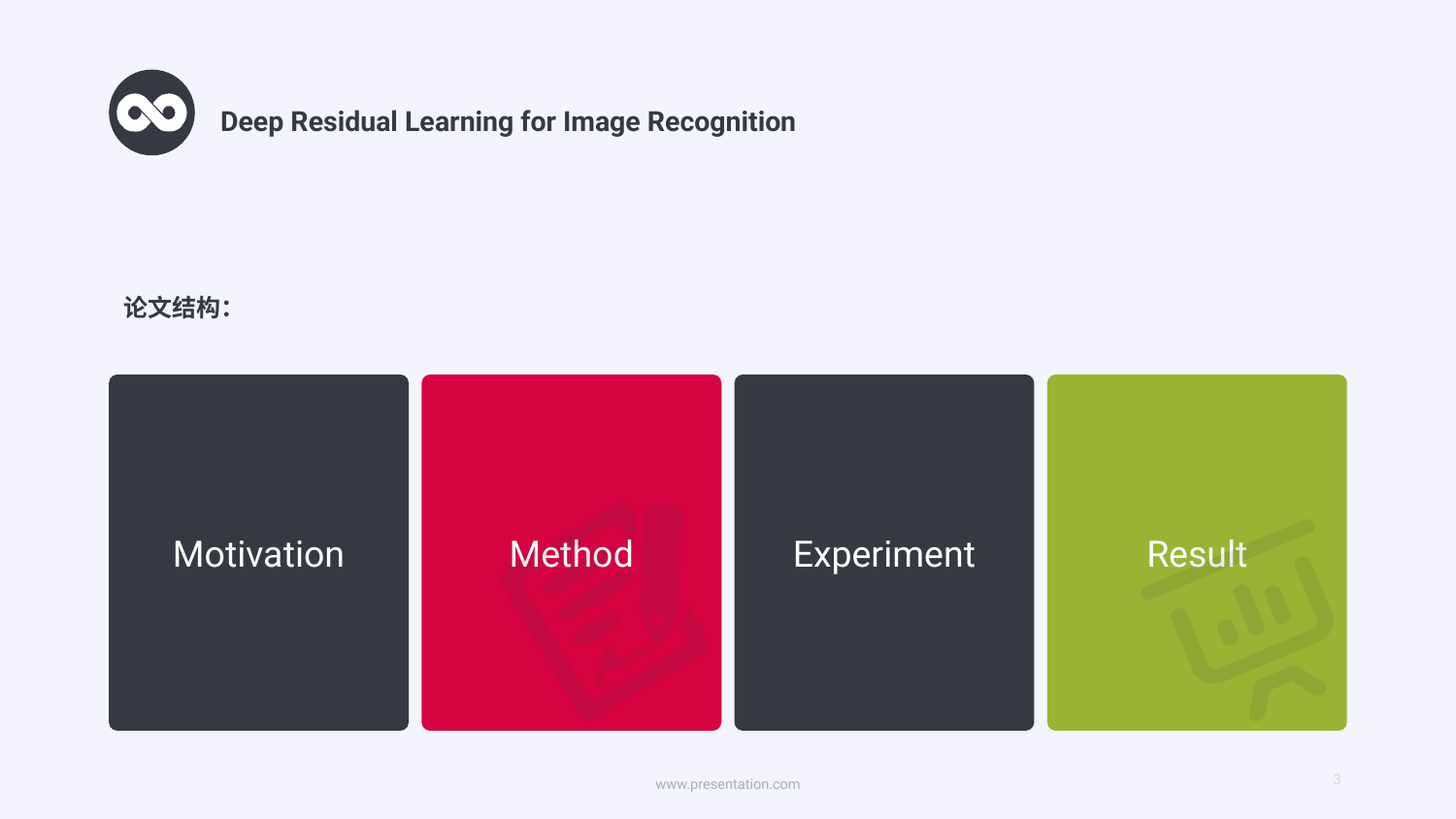

# Deep Residual Learning for Image Recognition
论文结构：

Motivation
Method
Experiment
Result

3